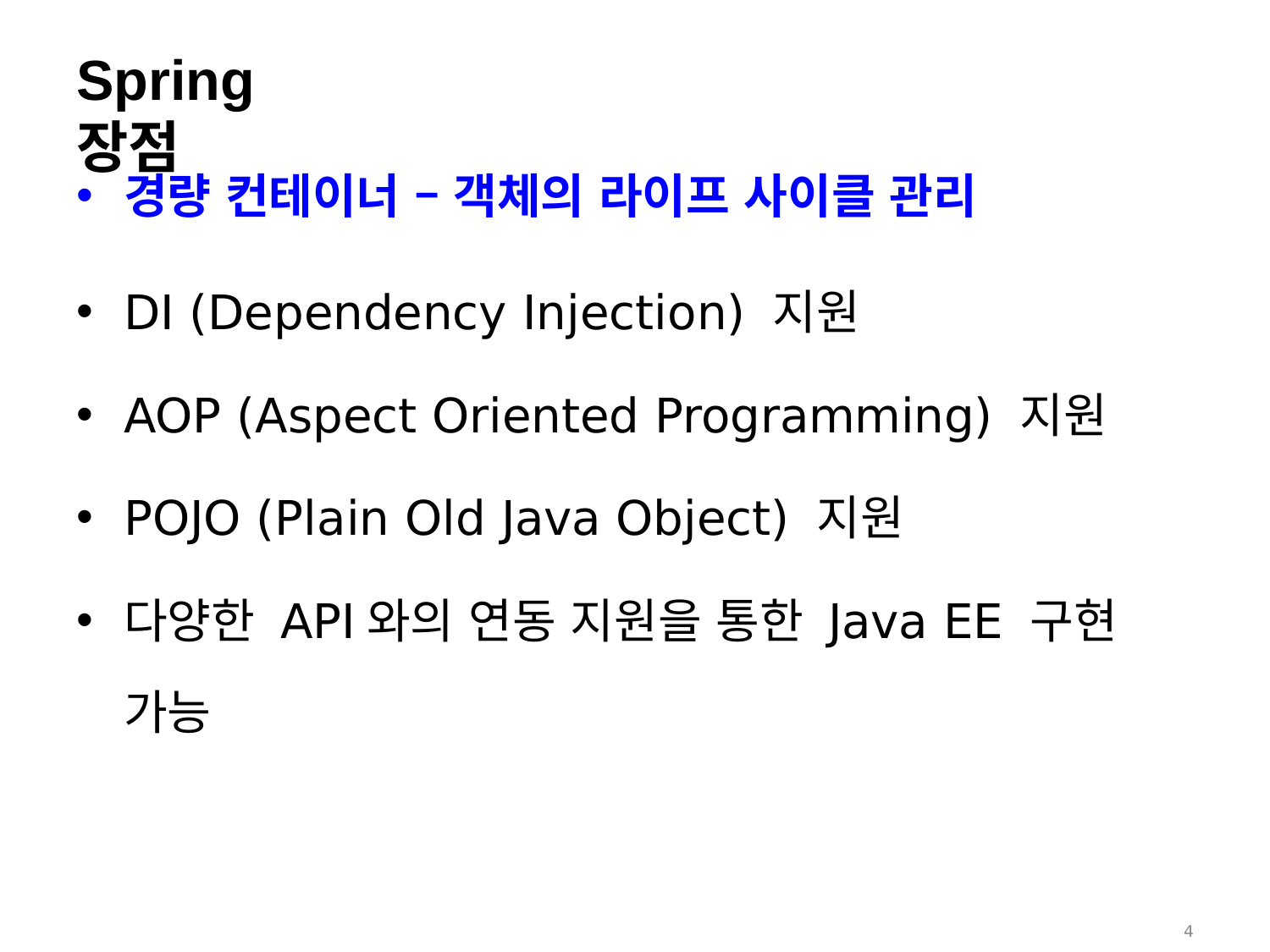

# Spring 장점
경량 컨테이너 – 객체의 라이프 사이클 관리
DI (Dependency Injection) 지원
AOP (Aspect Oriented Programming) 지원
POJO (Plain Old Java Object) 지원
다양한 API와의 연동 지원을 통한 Java EE 구현  가능
4